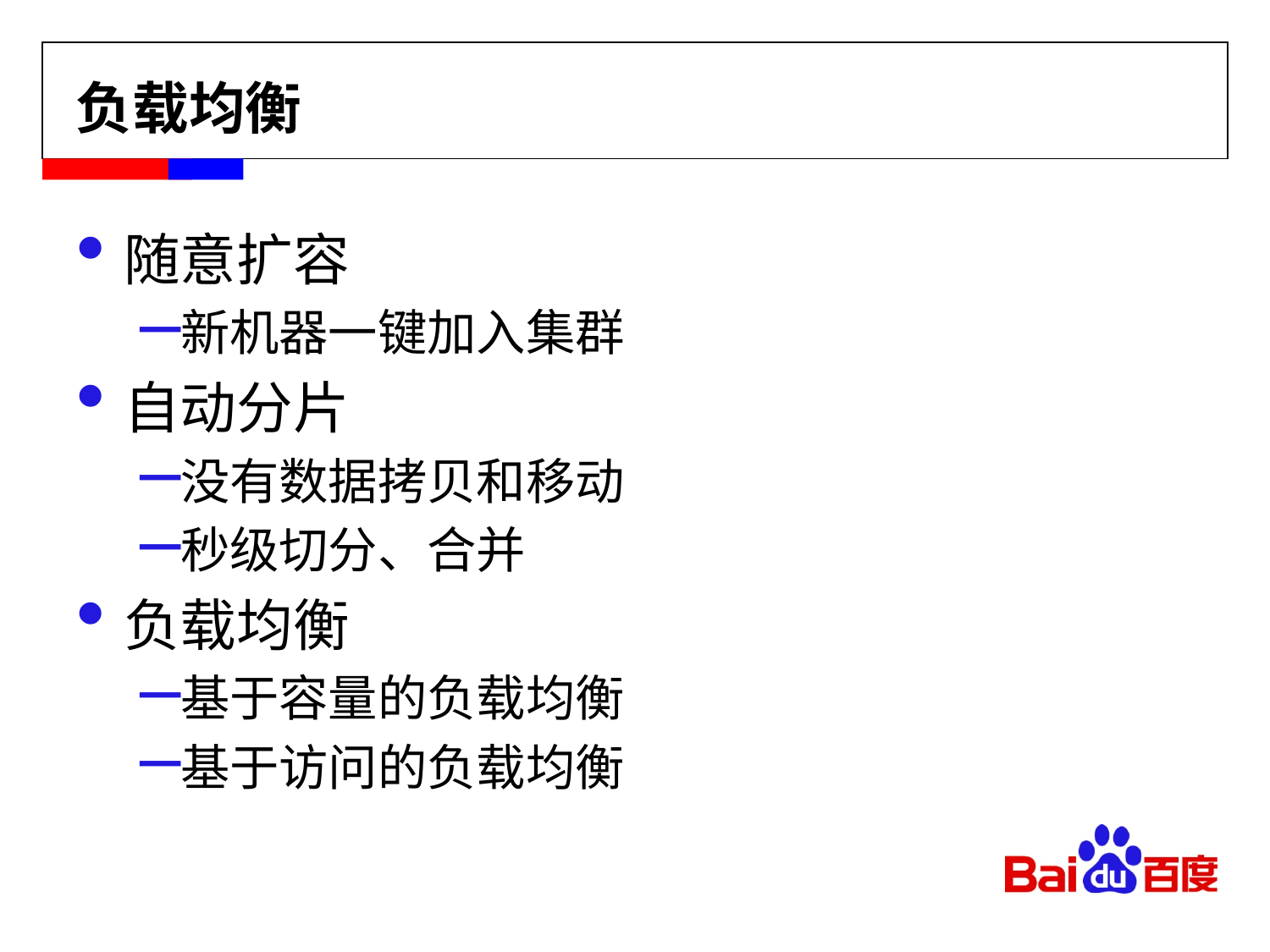

# 负载均衡
随意扩容
新机器一键加入集群
自动分片
没有数据拷贝和移动
秒级切分、合并
负载均衡
基于容量的负载均衡
基于访问的负载均衡